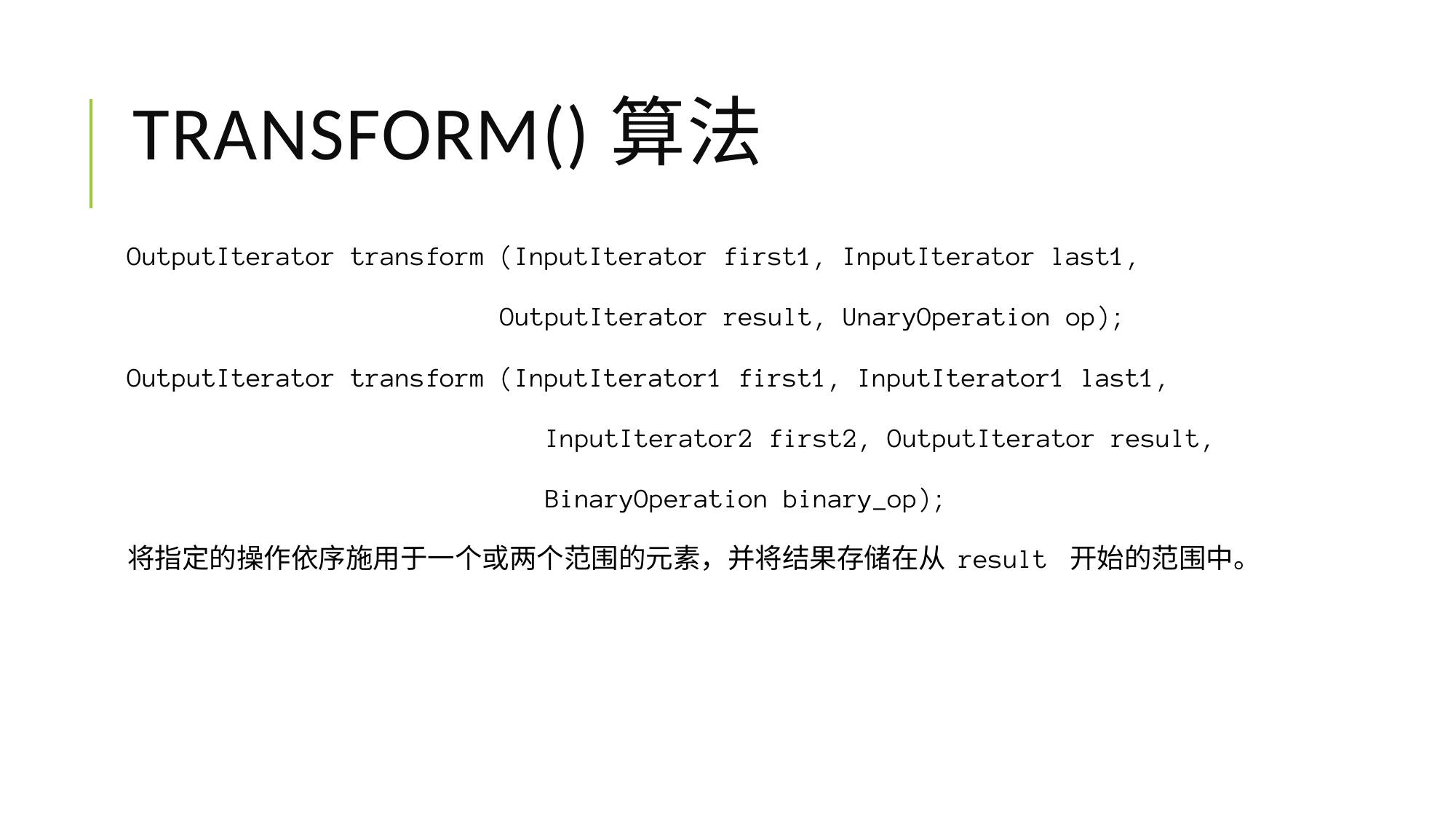

# transform()算法
OutputIterator transform (InputIterator first1, InputIterator last1,
                         OutputIterator result, UnaryOperation op);
OutputIterator transform (InputIterator1 first1, InputIterator1 last1,
                            InputIterator2 first2, OutputIterator result,
                            BinaryOperation binary_op);
将指定的操作依序施用于一个或两个范围的元素，并将结果存储在从 result 开始的范围中。